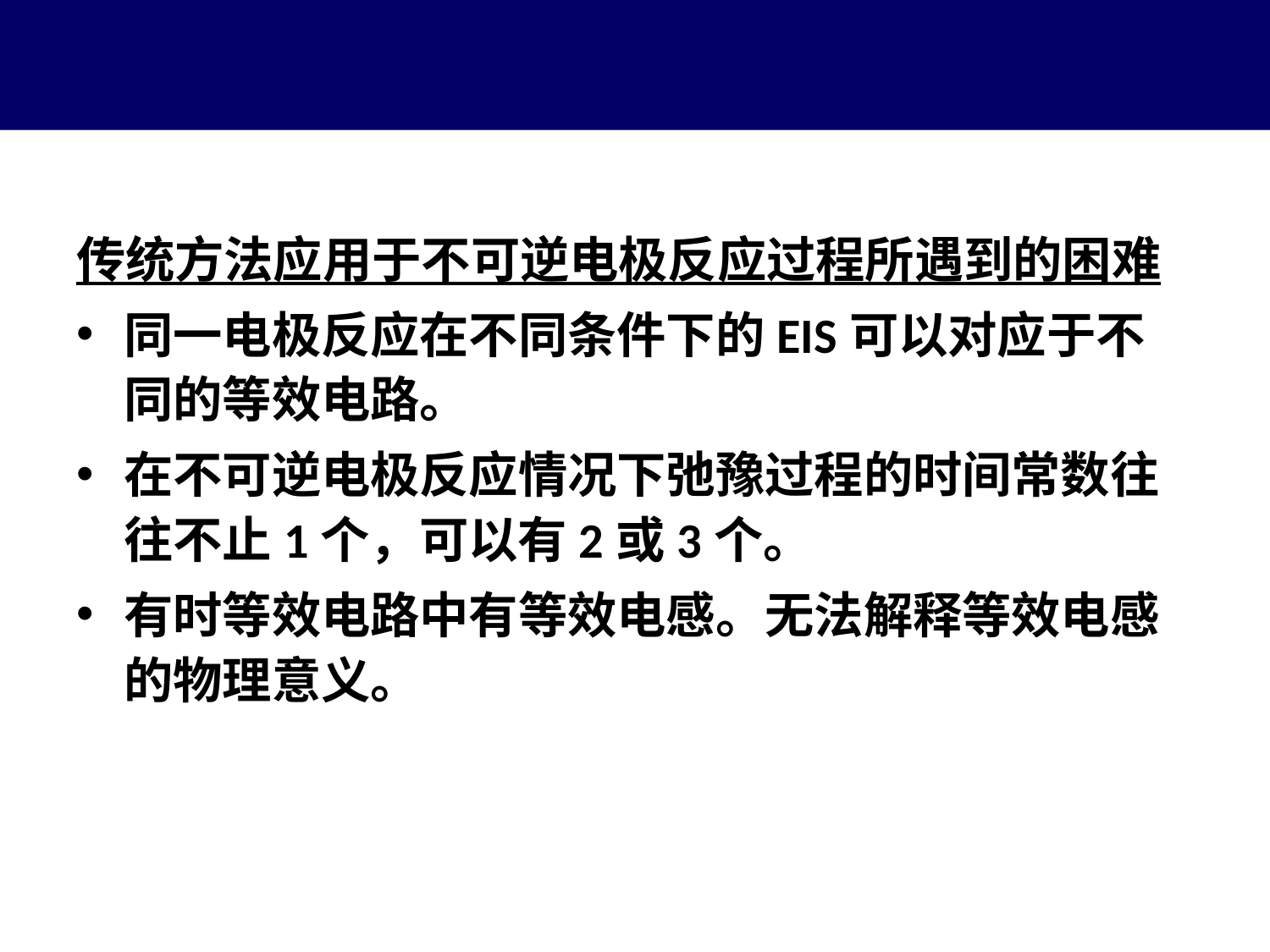

#
传统方法应用于不可逆电极反应过程所遇到的困难
同一电极反应在不同条件下的EIS可以对应于不同的等效电路。
在不可逆电极反应情况下弛豫过程的时间常数往往不止1个，可以有2或3个。
有时等效电路中有等效电感。无法解释等效电感的物理意义。